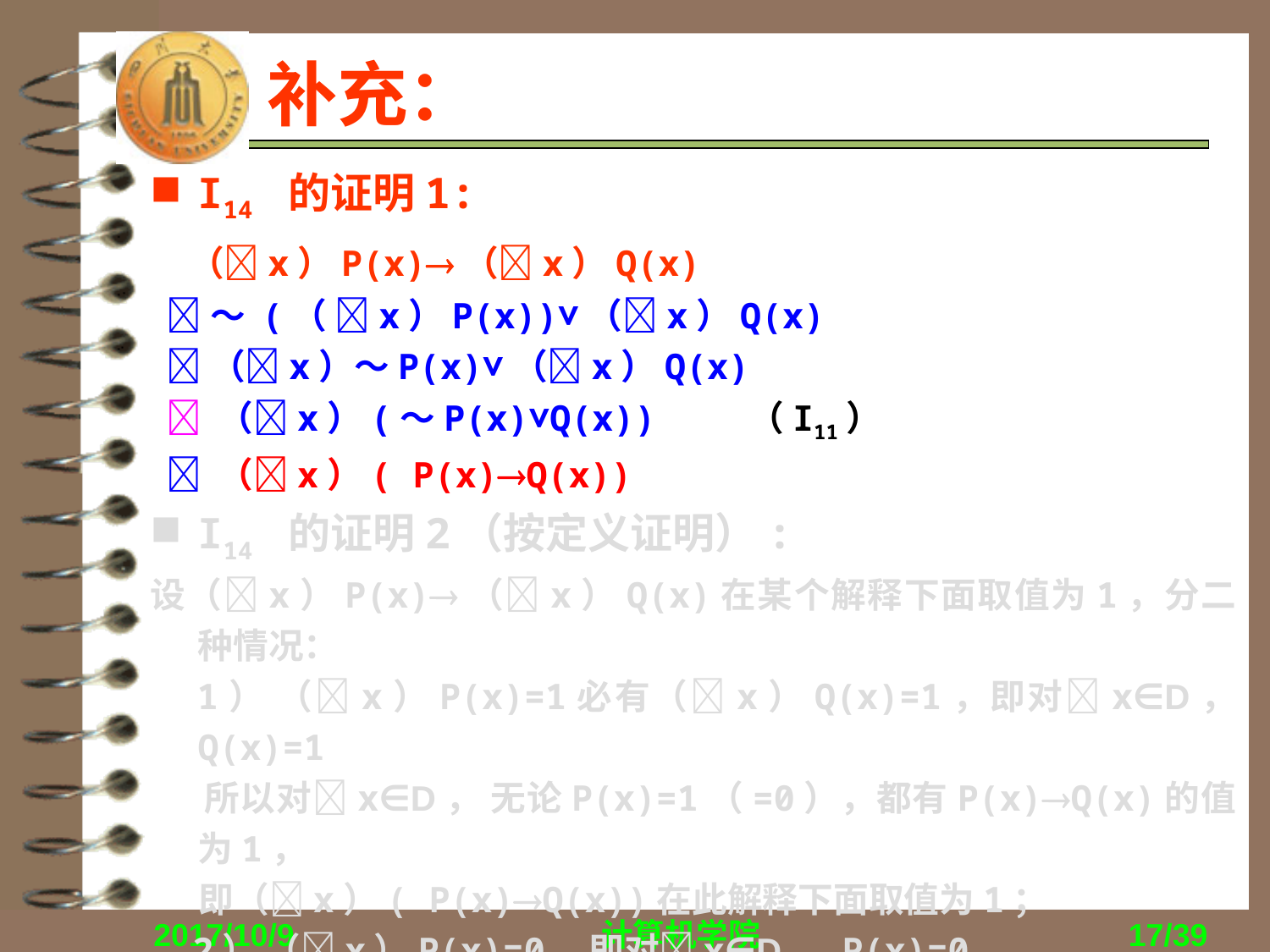

# 补充：
I14 的证明1:
   （∃x）P(x)→（∀x）Q(x)
  ⇔～ (（ ∃x）P(x))∨（∀x）Q(x)
  ⇔（∀x）～P(x)∨（∀x）Q(x)
  ⇒ （∀x）(～P(x)∨Q(x))    （I11）
  ⇔ （∀x）( P(x)→Q(x))
I14 的证明2（按定义证明）:
设（∃x）P(x)→（∀x）Q(x)在某个解释下面取值为1，分二种情况：
  1） （∃x）P(x)=1必有（∀x）Q(x)=1，即对∀x∈D， Q(x)=1
     所以对∀x∈D， 无论P(x)=1（=0），都有P(x)→Q(x)的值为1，
     即（∀x）( P(x)→Q(x))在此解释下面取值为1；
  2） （∃x）P(x)=0，即对∀x∈D， P(x)=0
     所以对∀x∈D， 无论Q(x)=1（=0），都有P(x)→Q(x)的值为1，
     即（∀x）( P(x)→Q(x))在此解释下面取值为1；
2017/10/9
计算机学院
17/39